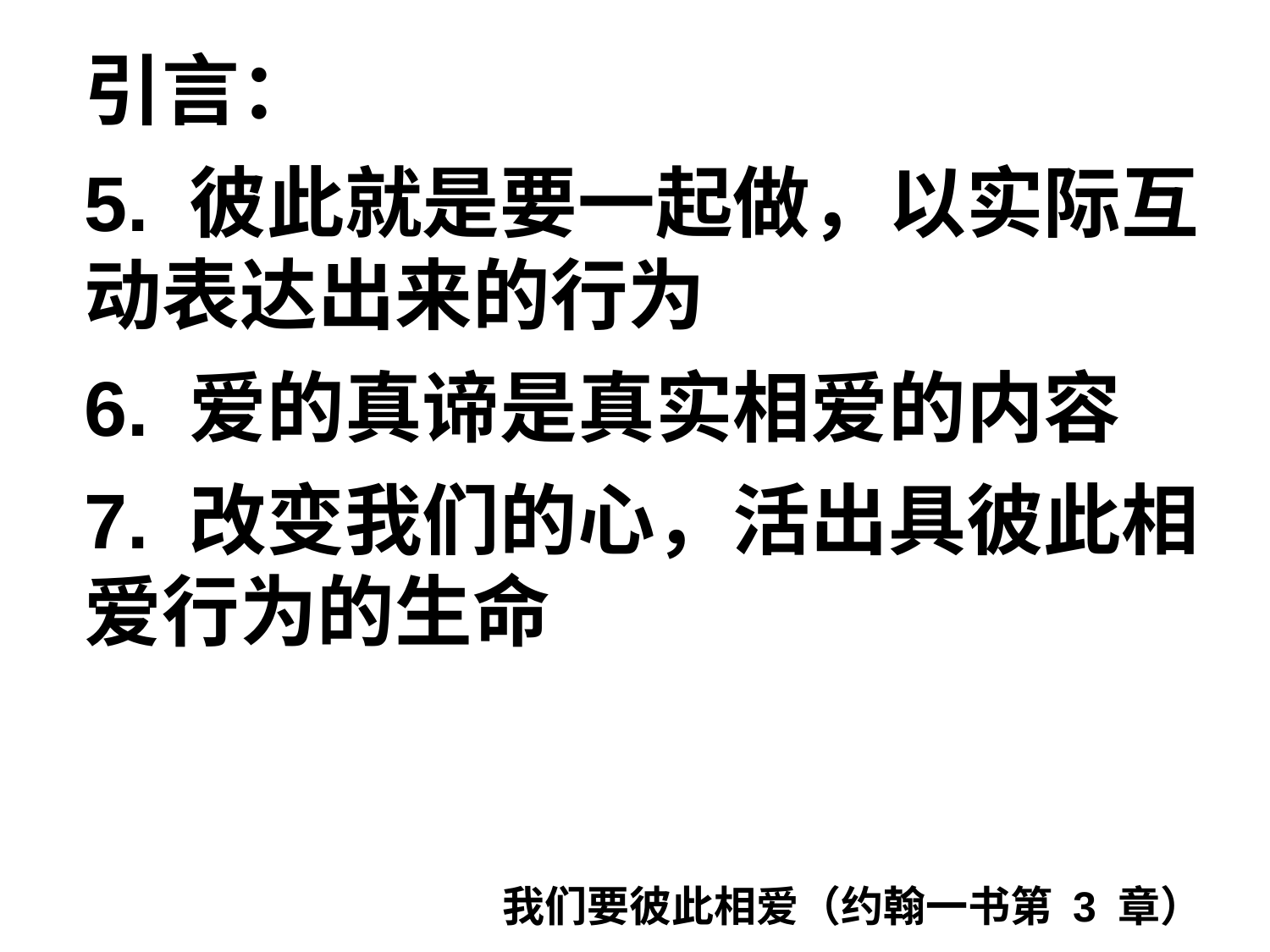

引言：
5. 彼此就是要一起做，以实际互动表达出来的行为
6. 爱的真谛是真实相爱的内容
7. 改变我们的心，活出具彼此相爱行为的生命
我们要彼此相爱（约翰一书第 3 章）